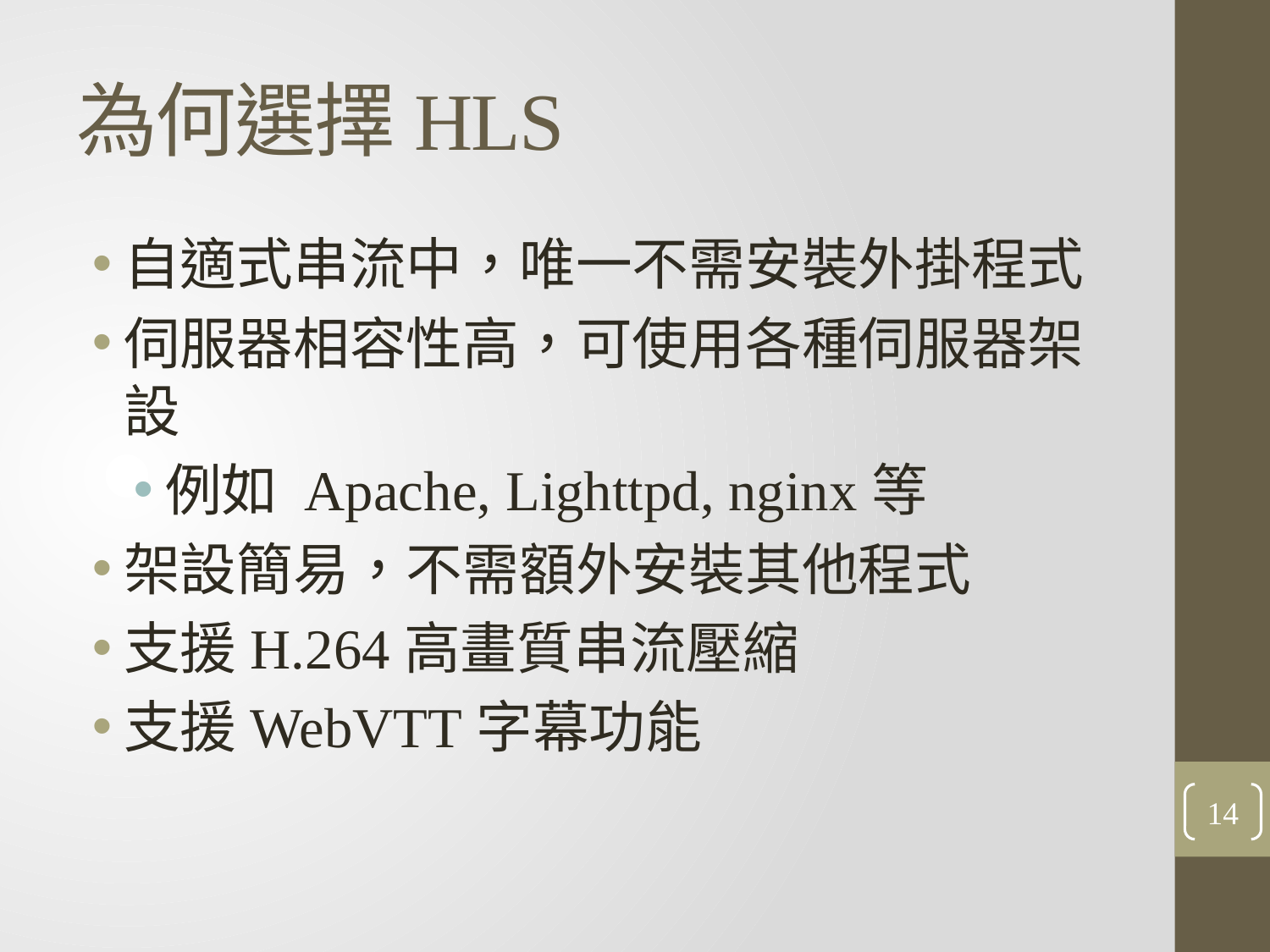

# 為何選擇HLS
自適式串流中，唯一不需安裝外掛程式
伺服器相容性高，可使用各種伺服器架設
例如 Apache, Lighttpd, nginx等
架設簡易，不需額外安裝其他程式
支援H.264高畫質串流壓縮
支援WebVTT字幕功能
14